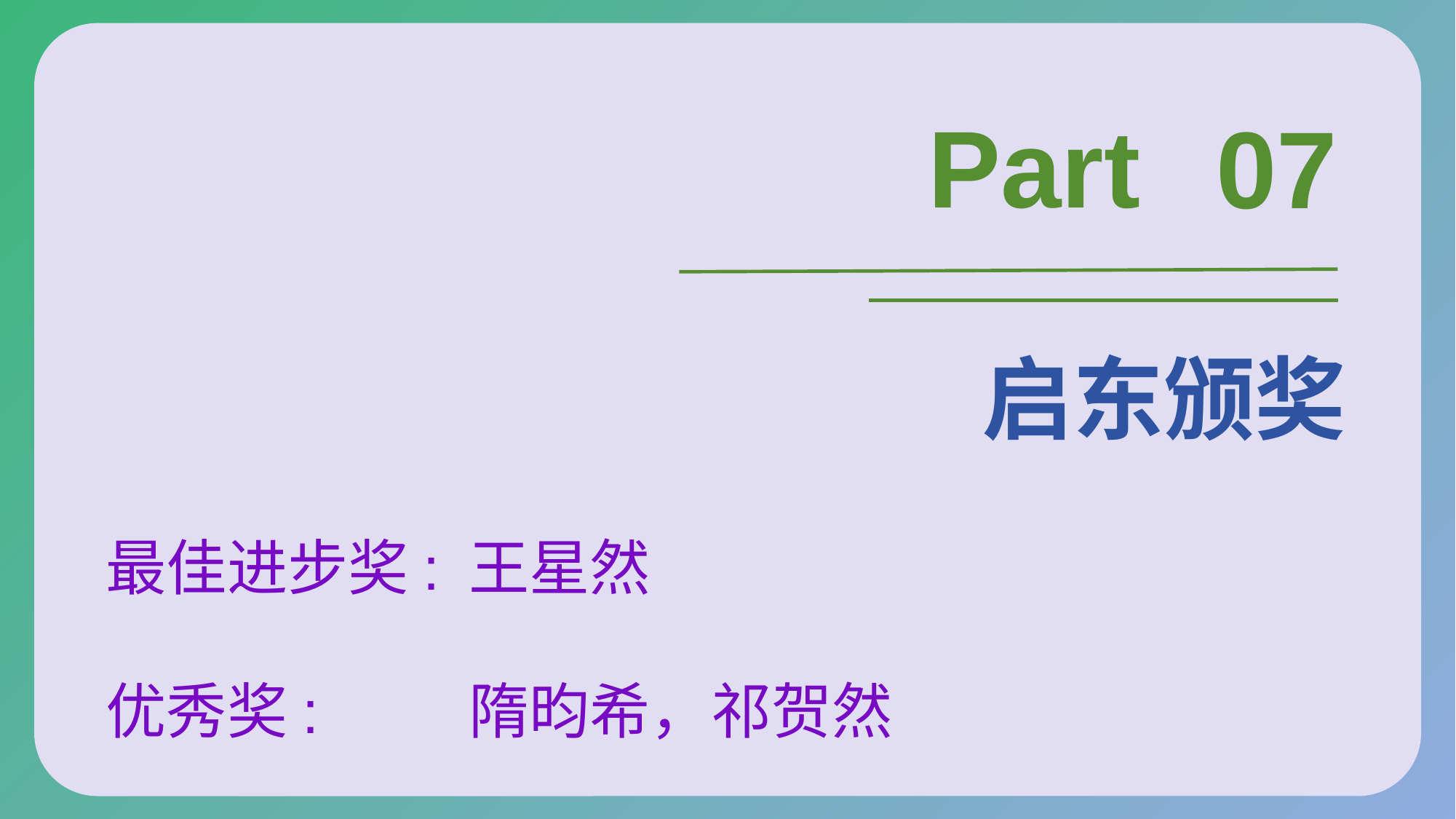

#
Part
07

启东颁奖
最佳进步奖:
王星然
优秀奖:
隋昀希，祁贺然